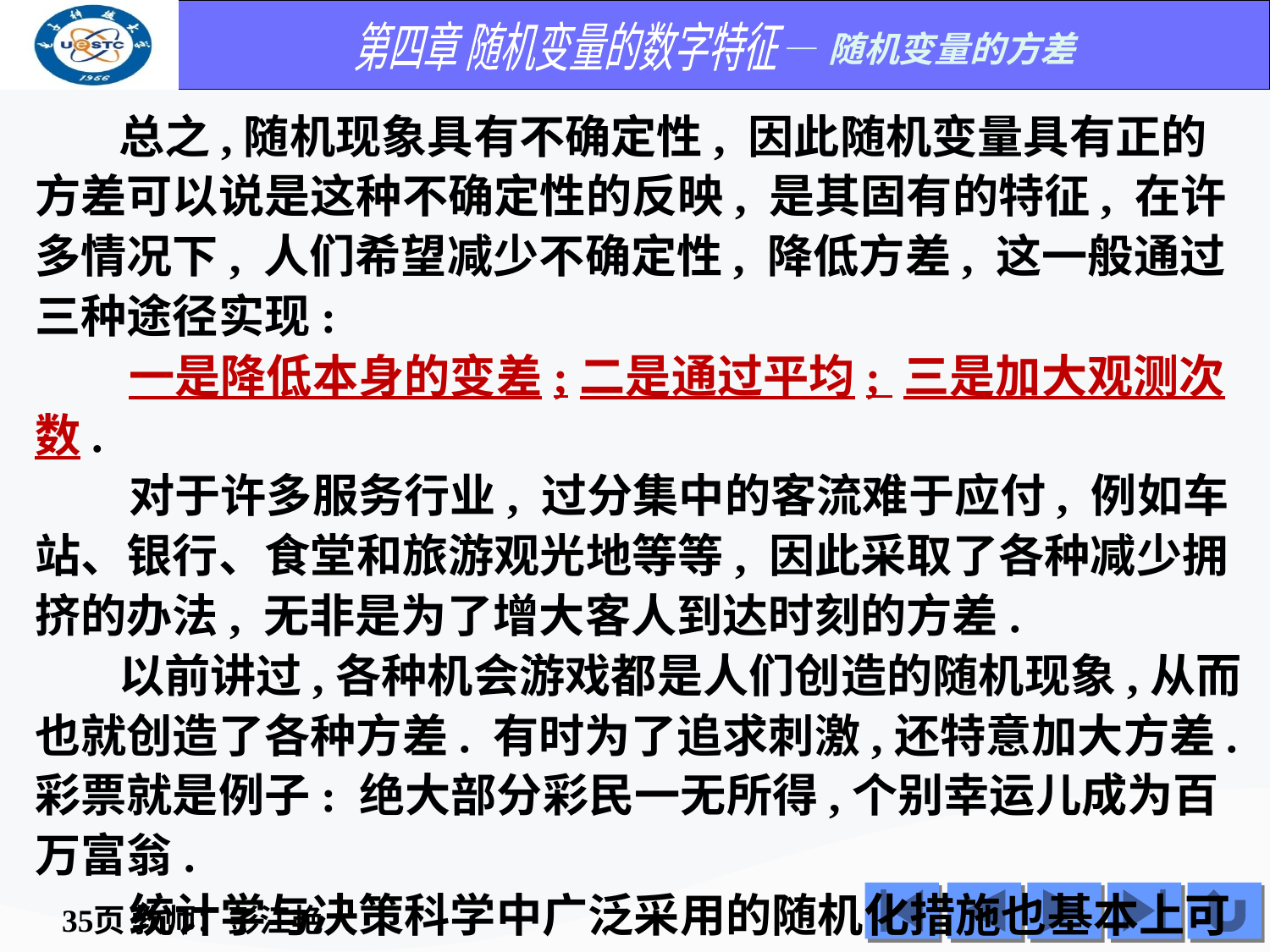

总之,随机现象具有不确定性, 因此随机变量具有正的方差可以说是这种不确定性的反映, 是其固有的特征, 在许多情况下, 人们希望减少不确定性, 降低方差, 这一般通过三种途径实现:
        一是降低本身的变差;二是通过平均; 三是加大观测次数.
        对于许多服务行业, 过分集中的客流难于应付, 例如车站、银行、食堂和旅游观光地等等, 因此采取了各种减少拥挤的办法, 无非是为了增大客人到达时刻的方差.
       以前讲过,各种机会游戏都是人们创造的随机现象,从而也就创造了各种方差. 有时为了追求刺激,还特意加大方差.彩票就是例子: 绝大部分彩民一无所得,个别幸运儿成为百万富翁.
        统计学与决策科学中广泛采用的随机化措施也基本上可列入此类, 它们开拓了人类主动利用随机性的新局面.